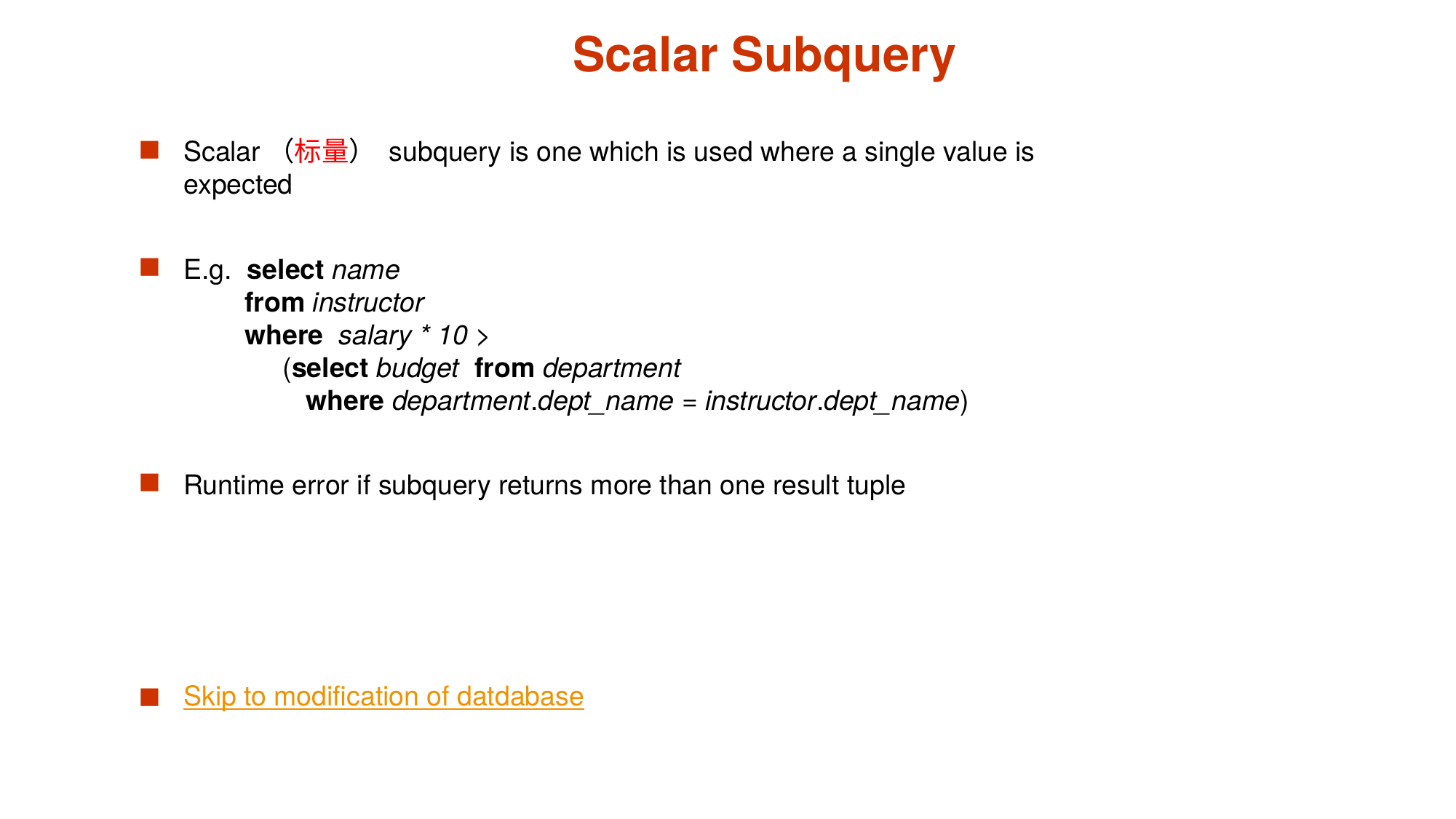

# Scalar Subquery
Scalar（标量） subquery is one which is used where a single value is expected

E.g.  select name
        from instructor
        where  salary * 10 >
             (select budget  from department
                where department.dept_name = instructor.dept_name)

Runtime error if subquery returns more than one result tuple

Skip to modification of datdabase